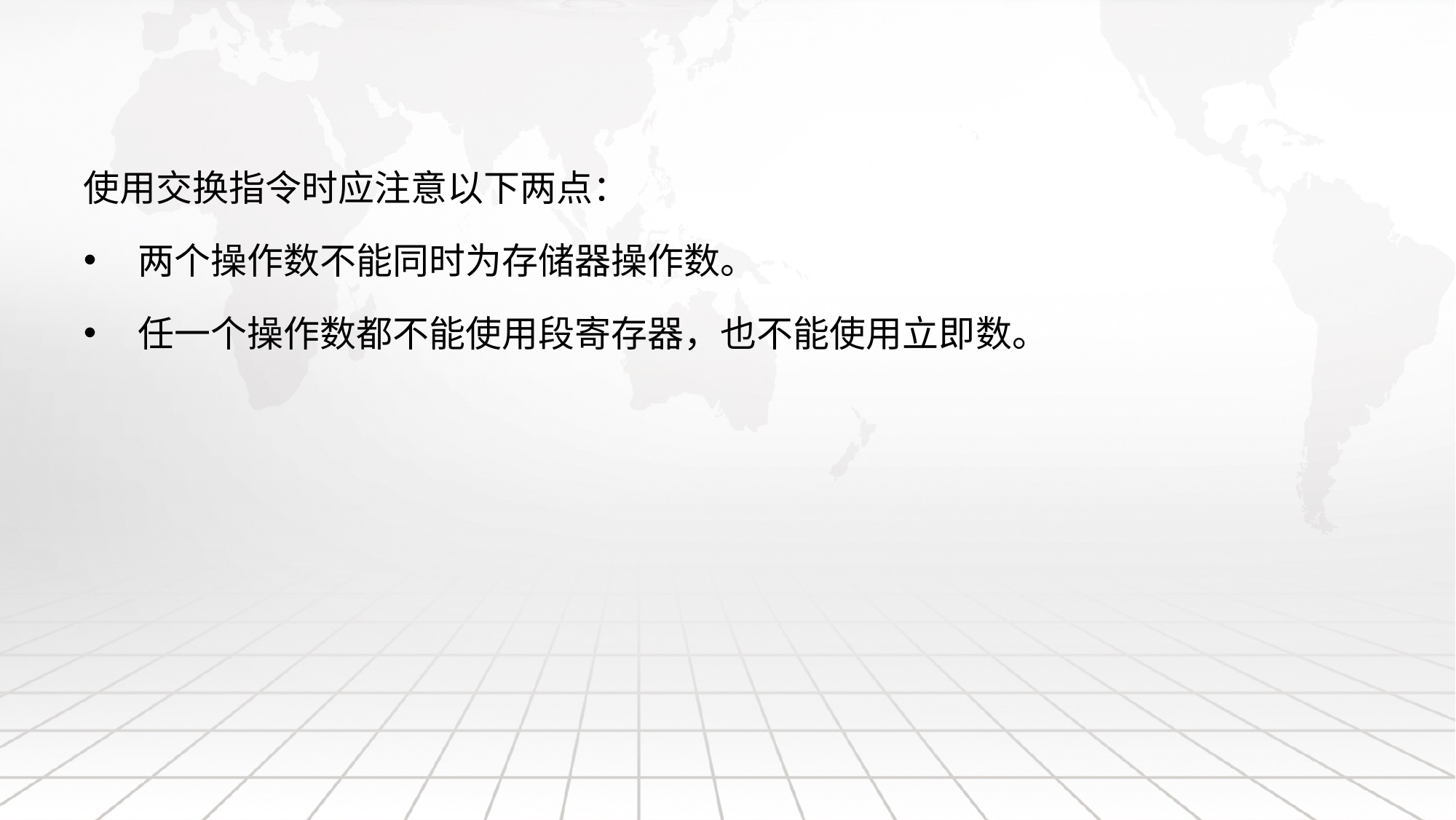

使用交换指令时应注意以下两点：
两个操作数不能同时为存储器操作数。
任一个操作数都不能使用段寄存器，也不能使用立即数。